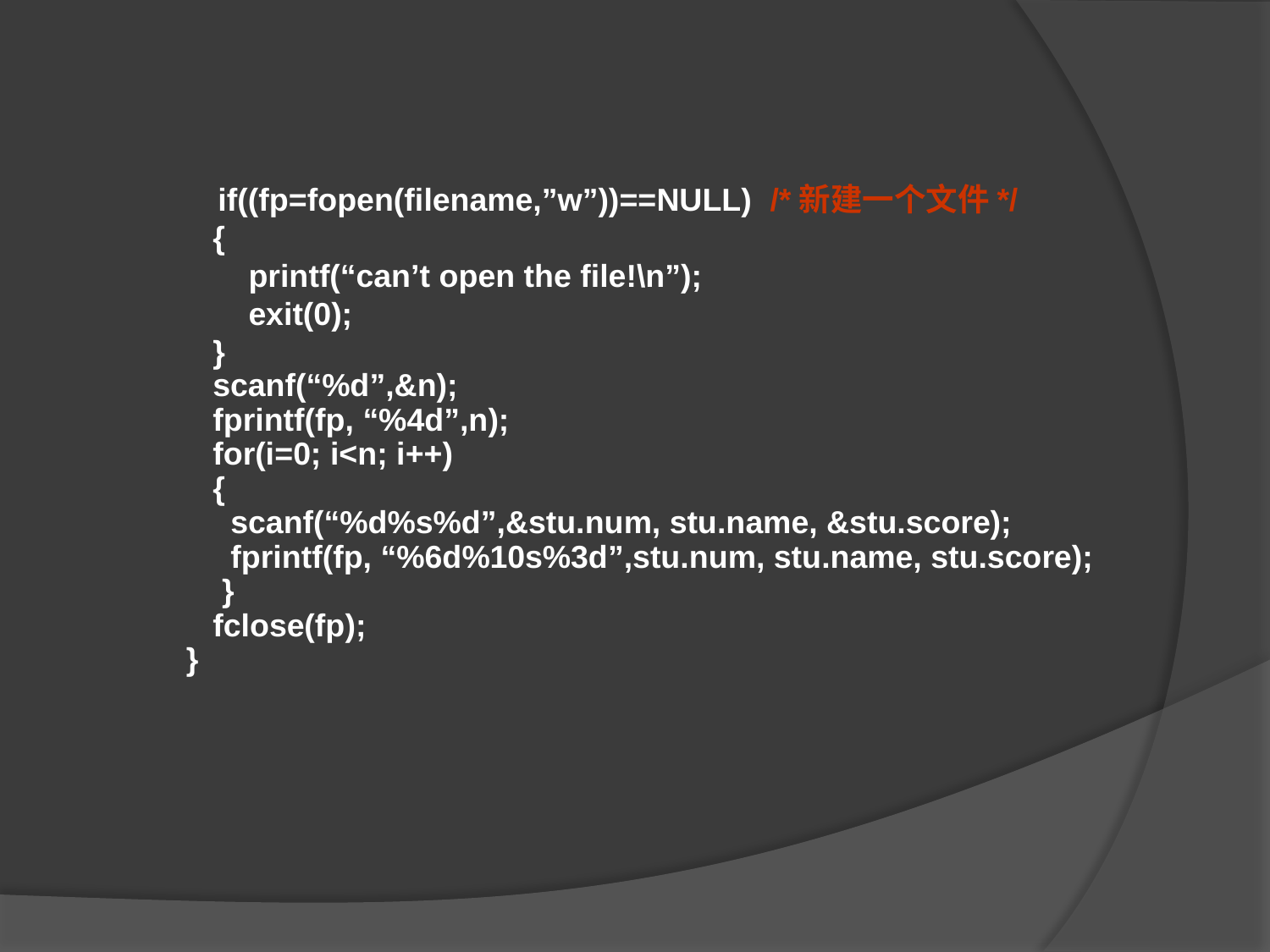

if((fp=fopen(filename,”w”))==NULL)  /*新建一个文件*/
   {
       printf(“can’t open the file!\n”);
       exit(0);
   }
   scanf(“%d”,&n);
   fprintf(fp, “%4d”,n);
   for(i=0; i<n; i++)
   {
     scanf(“%d%s%d”,&stu.num, stu.name, &stu.score);
     fprintf(fp, “%6d%10s%3d”,stu.num, stu.name, stu.score);
    }
   fclose(fp);
}